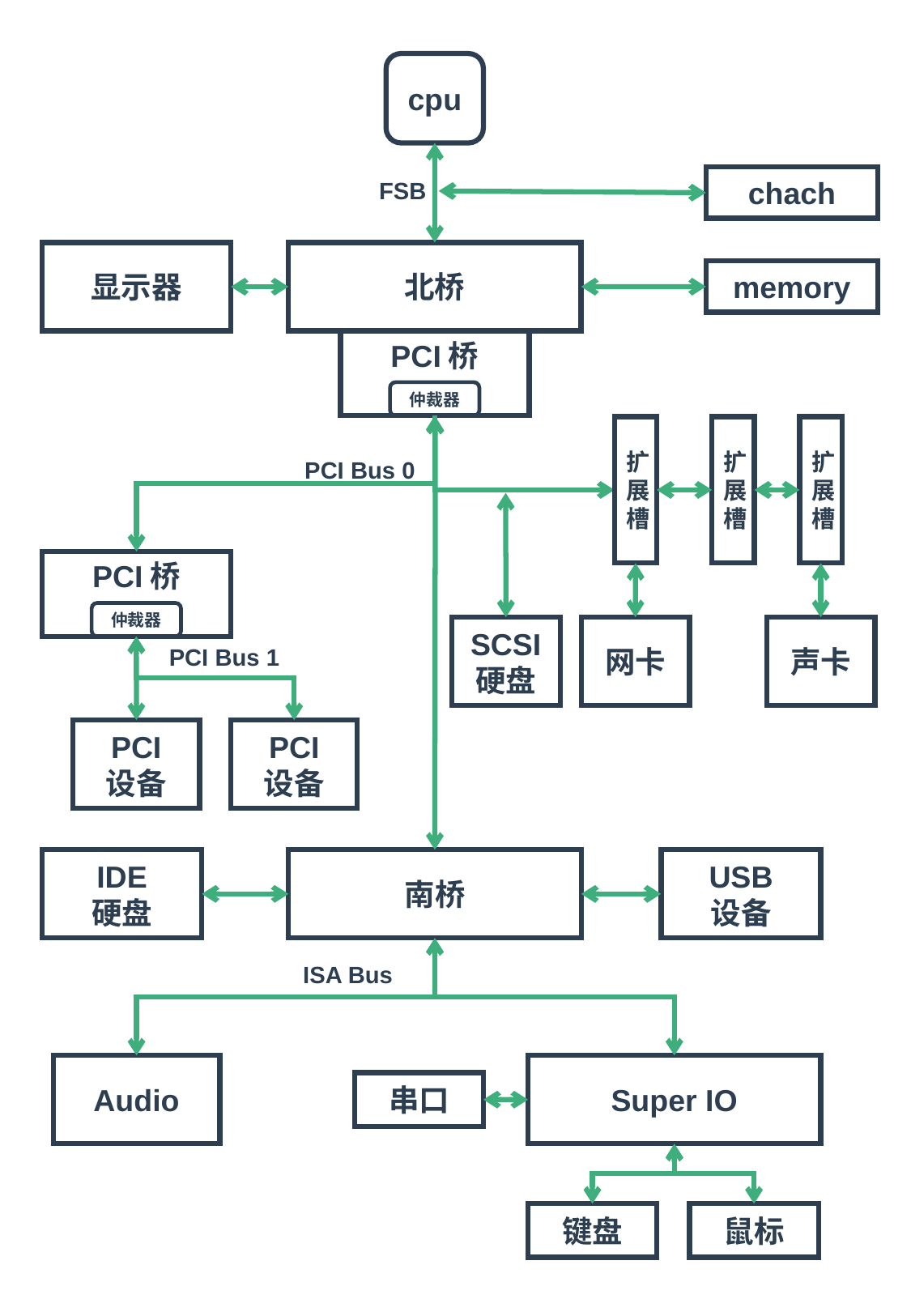

cpu
chach
FSB
显示器
北桥
memory
PCI桥
仲裁器
扩展槽
扩展槽
扩展槽
PCI Bus 0
PCI桥
仲裁器
SCSI
硬盘
网卡
声卡
PCI Bus 1
PCI
设备
PCI
设备
IDE
硬盘
南桥
USB
设备
ISA Bus
Audio
Super IO
串口
键盘
鼠标